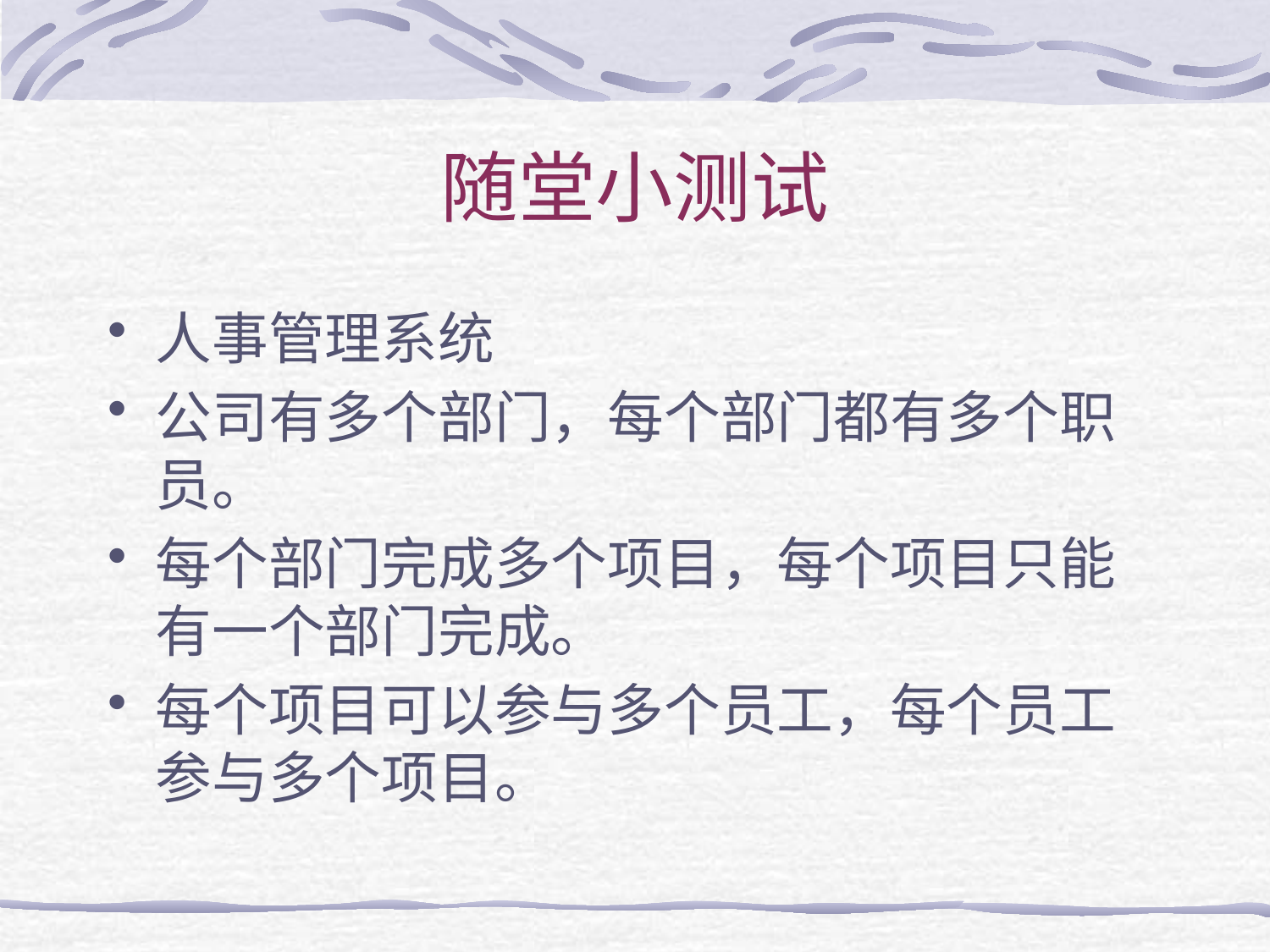

# 随堂小测试
人事管理系统
公司有多个部门，每个部门都有多个职员。
每个部门完成多个项目，每个项目只能有一个部门完成。
每个项目可以参与多个员工，每个员工参与多个项目。
17